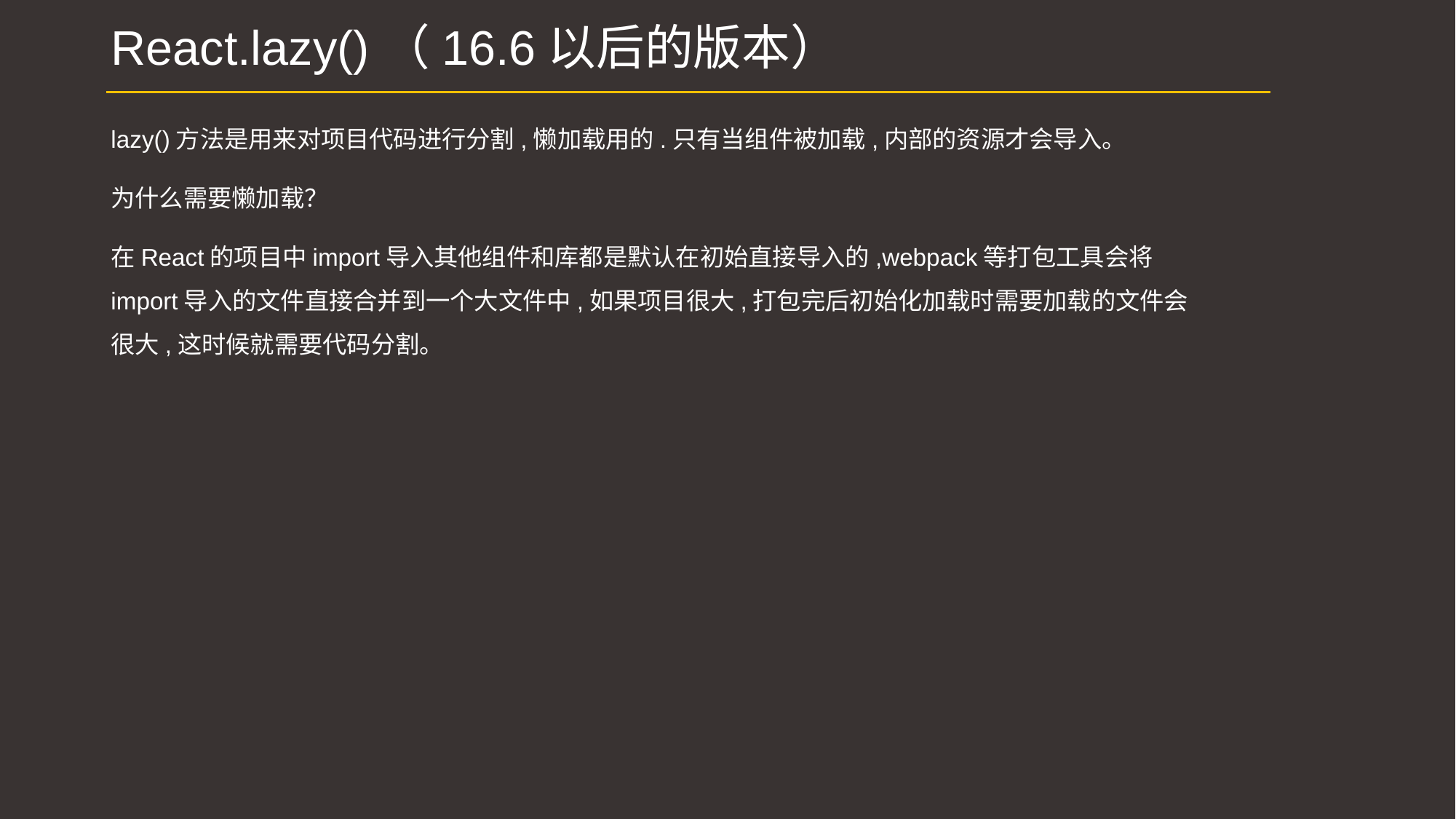

# React.lazy()（16.6以后的版本）
lazy()方法是用来对项目代码进行分割,懒加载用的.只有当组件被加载,内部的资源才会导入。
为什么需要懒加载？
在React的项目中import导入其他组件和库都是默认在初始直接导入的,webpack等打包工具会将import导入的文件直接合并到一个大文件中,如果项目很大,打包完后初始化加载时需要加载的文件会很大,这时候就需要代码分割。